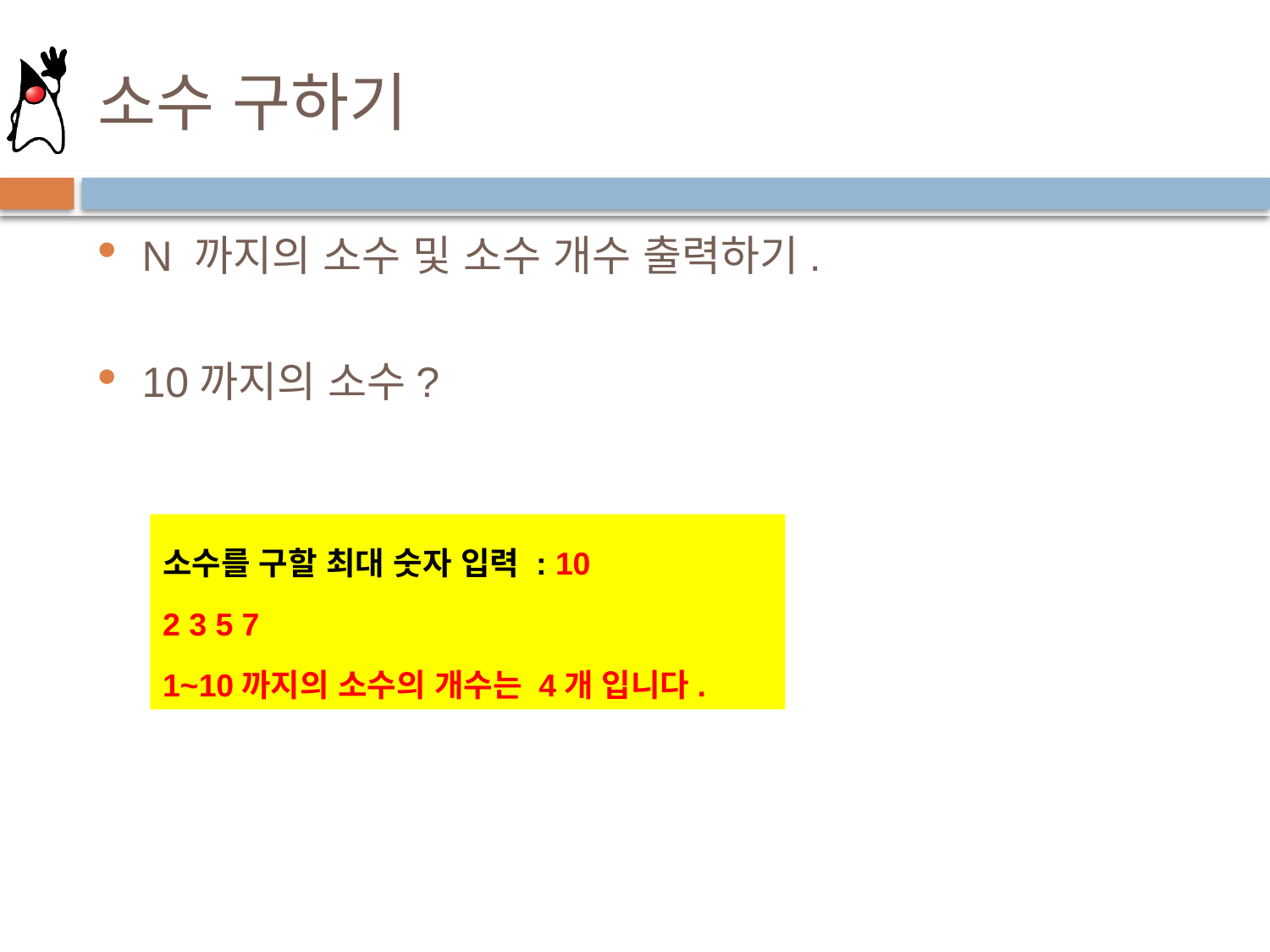

# 소수 구하기
N 까지의 소수 및 소수 개수 출력하기.

10까지의 소수?

소수를 구할 최대 숫자 입력 : 10
2 3 5 7
1~10까지의 소수의 개수는 4개 입니다.